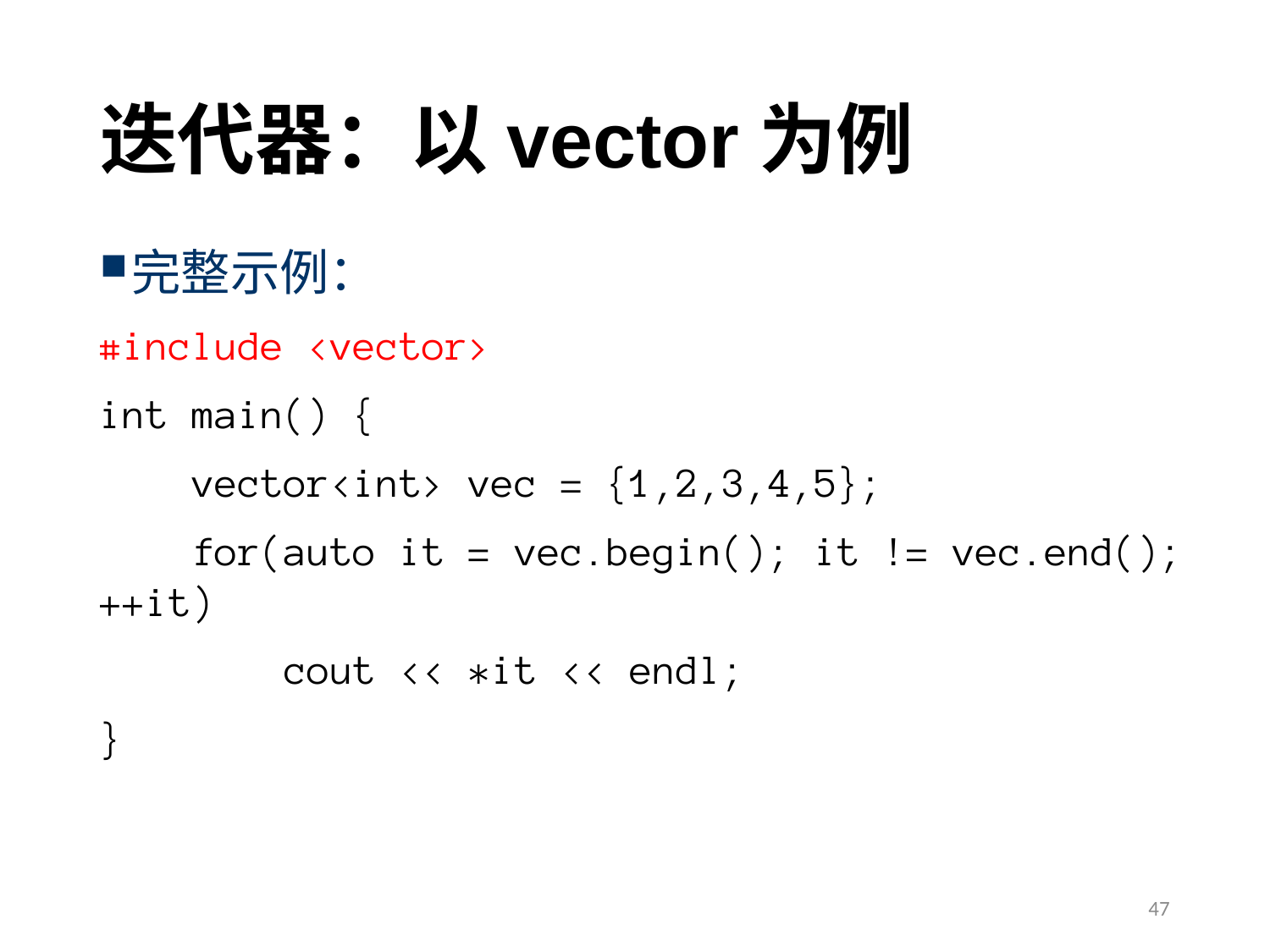

# 迭代器：以vector为例
完整示例：
#include <vector>
int main() {
    vector<int> vec = {1,2,3,4,5};
    for(auto it = vec.begin(); it != vec.end(); ++it)
        cout << *it << endl;
}
47